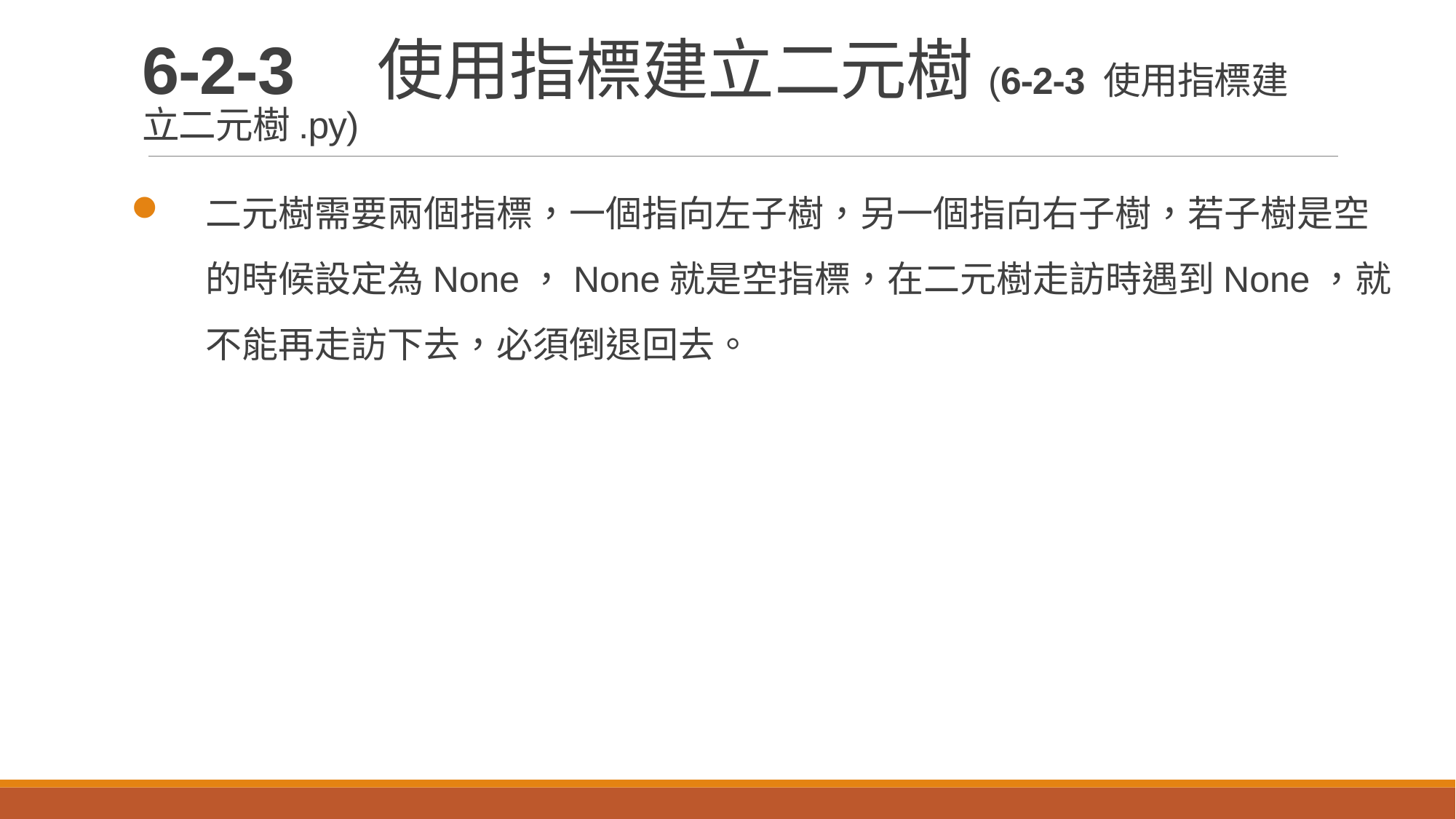

# 6-2-3　使用指標建立二元樹(6-2-3 使用指標建立二元樹.py)
二元樹需要兩個指標，一個指向左子樹，另一個指向右子樹，若子樹是空的時候設定為None，None就是空指標，在二元樹走訪時遇到None，就不能再走訪下去，必須倒退回去。